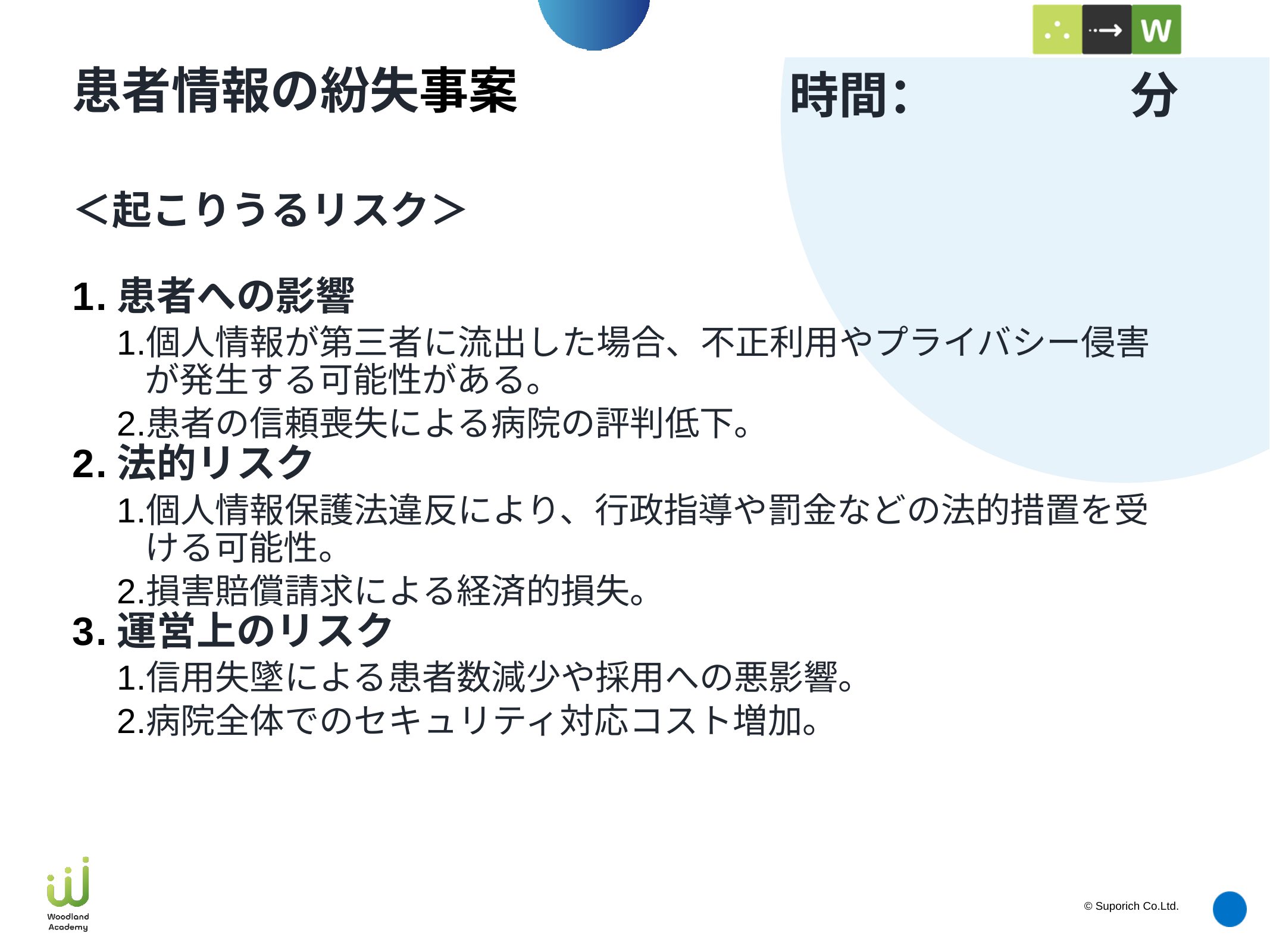

# 患者情報の紛失事案
＜起こりうるリスク＞

患者への影響
個人情報が第三者に流出した場合、不正利用やプライバシー侵害が発生する可能性がある。
患者の信頼喪失による病院の評判低下。
法的リスク
個人情報保護法違反により、行政指導や罰金などの法的措置を受ける可能性。
損害賠償請求による経済的損失。
運営上のリスク
信用失墜による患者数減少や採用への悪影響。
病院全体でのセキュリティ対応コスト増加。